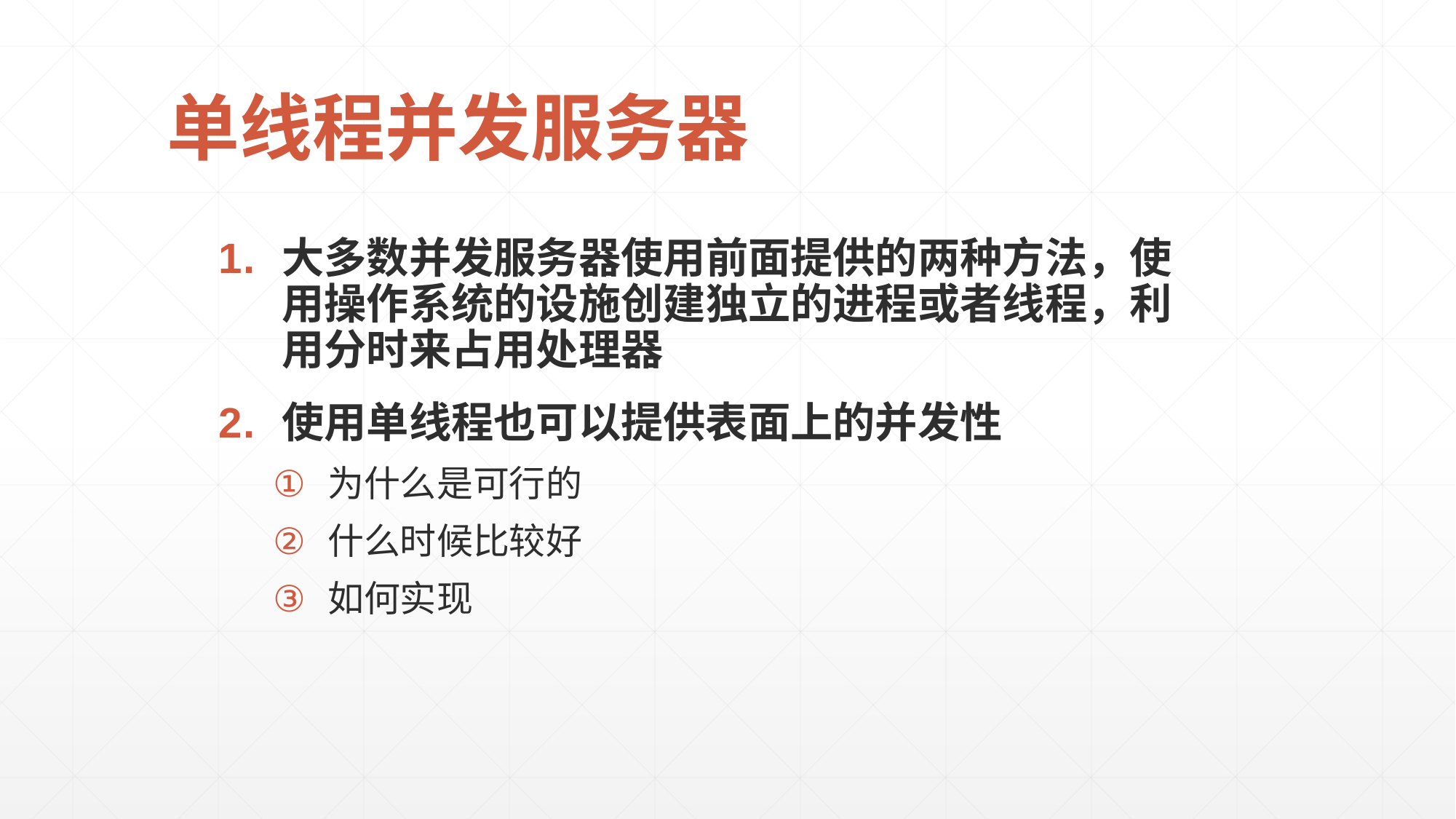

# 单线程并发服务器
大多数并发服务器使用前面提供的两种方法，使用操作系统的设施创建独立的进程或者线程，利用分时来占用处理器
使用单线程也可以提供表面上的并发性
为什么是可行的
什么时候比较好
如何实现